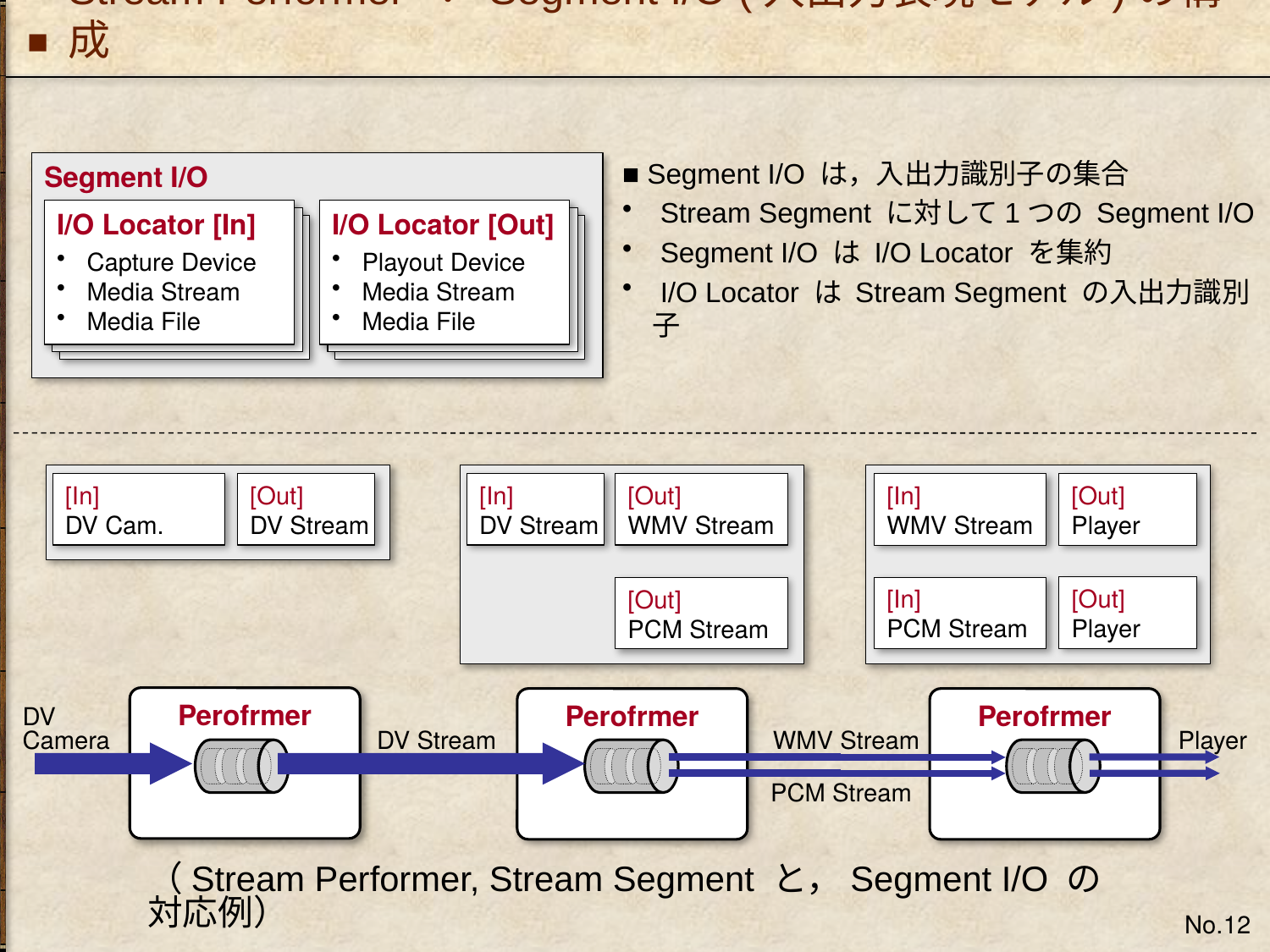

# Stream Performer ： Segment I/O (入出力表現モデル)の構成
■ Segment I/O は，入出力識別子の集合
 Stream Segment に対して1つの Segment I/O
 Segment I/O は I/O Locator を集約
 I/O Locator は Stream Segment の入出力識別子
Segment I/O
I/O Locator [In]
Capture Device
Media Stream
Media File
I/O Locator [Out]
Playout Device
Media Stream
Media File

[In]
DV Cam.
[Out]
DV Stream
[In]
DV Stream
[Out]
WMV Stream
[In]
WMV Stream
[Out]
Player
[Out]
Player
[In]
PCM Stream
[Out]
PCM Stream

Perofrmer
Perofrmer
Perofrmer

DV
Camera

DV Stream
WMV Stream
Player

PCM Stream
（Stream Performer, Stream Segment と，Segment I/O の対応例）
No.12